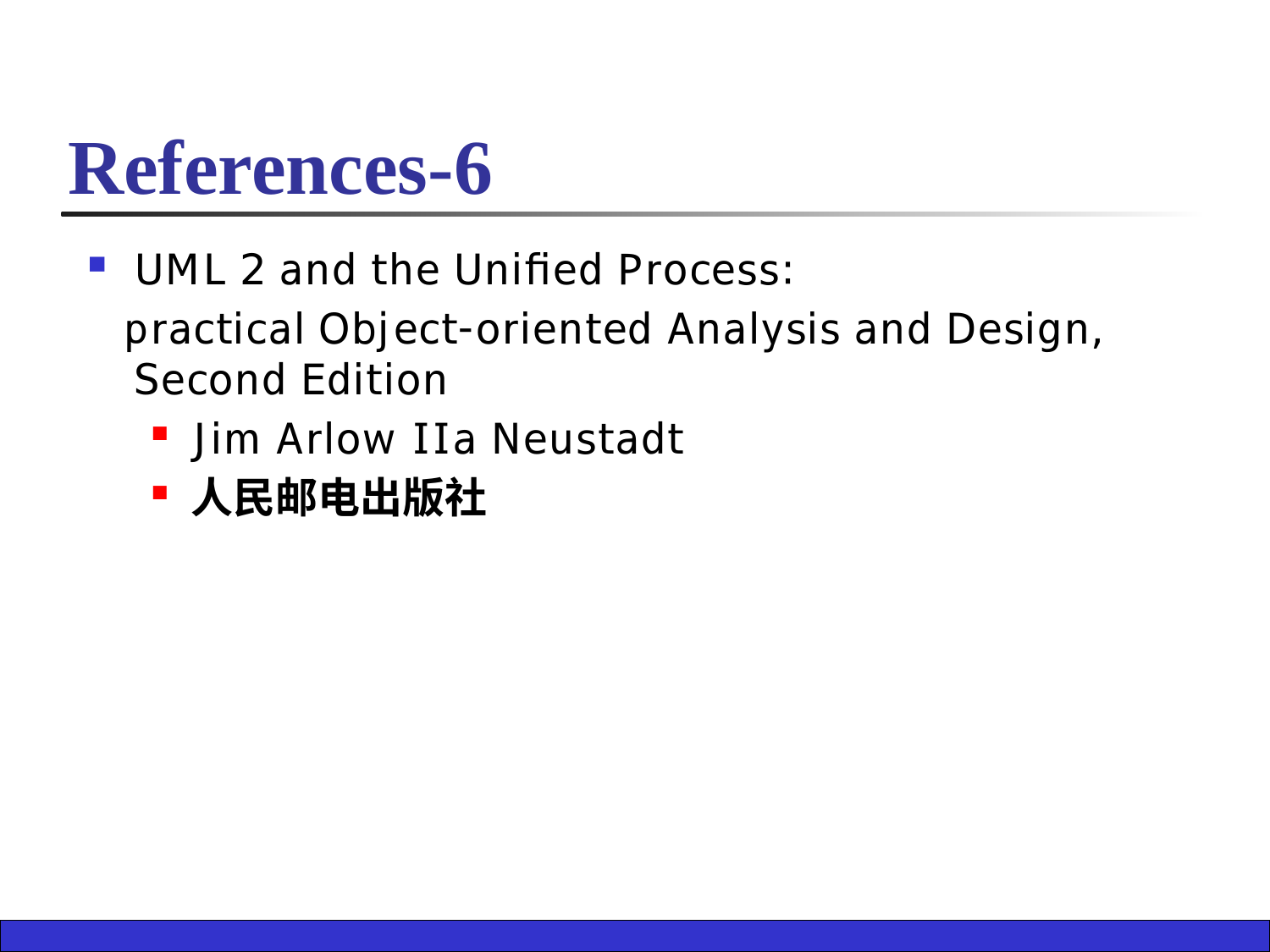

# References-6
UML 2 and the Unified Process:
   practical Object-oriented Analysis and Design, Second Edition
Jim Arlow IIa Neustadt
人民邮电出版社